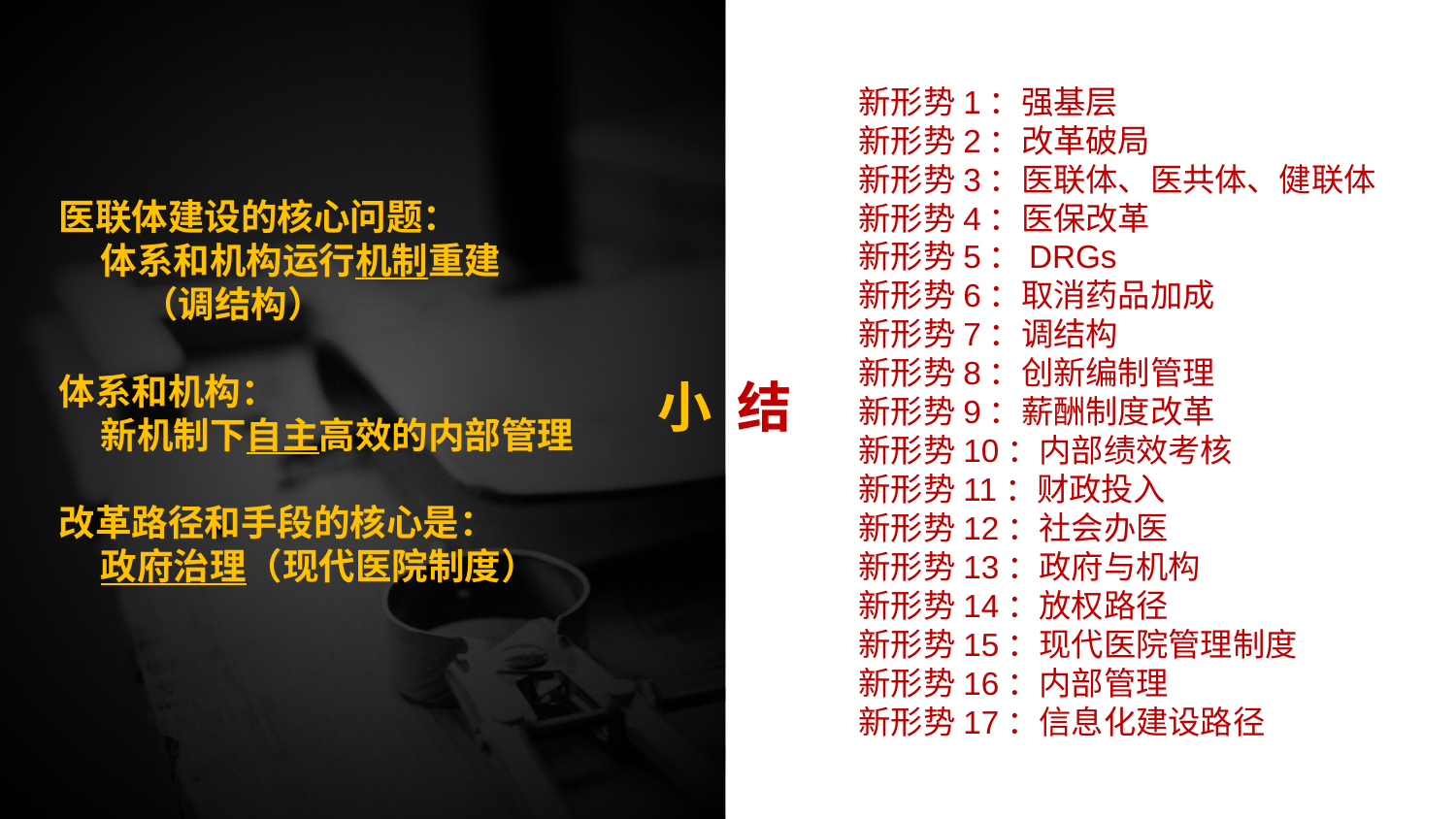

新形势1：强基层
新形势2：改革破局
新形势3：医联体、医共体、健联体
新形势4：医保改革
新形势5：DRGs
新形势6：取消药品加成
新形势7：调结构
新形势8：创新编制管理
新形势9：薪酬制度改革
新形势10：内部绩效考核
新形势11：财政投入
新形势12：社会办医
新形势13：政府与机构
新形势14：放权路径
新形势15：现代医院管理制度
新形势16：内部管理
新形势17：信息化建设路径
医联体建设的核心问题：
    体系和机构运行机制重建
         （调结构）

体系和机构：
    新机制下自主高效的内部管理

改革路径和手段的核心是：
    政府治理（现代医院制度）

小  结